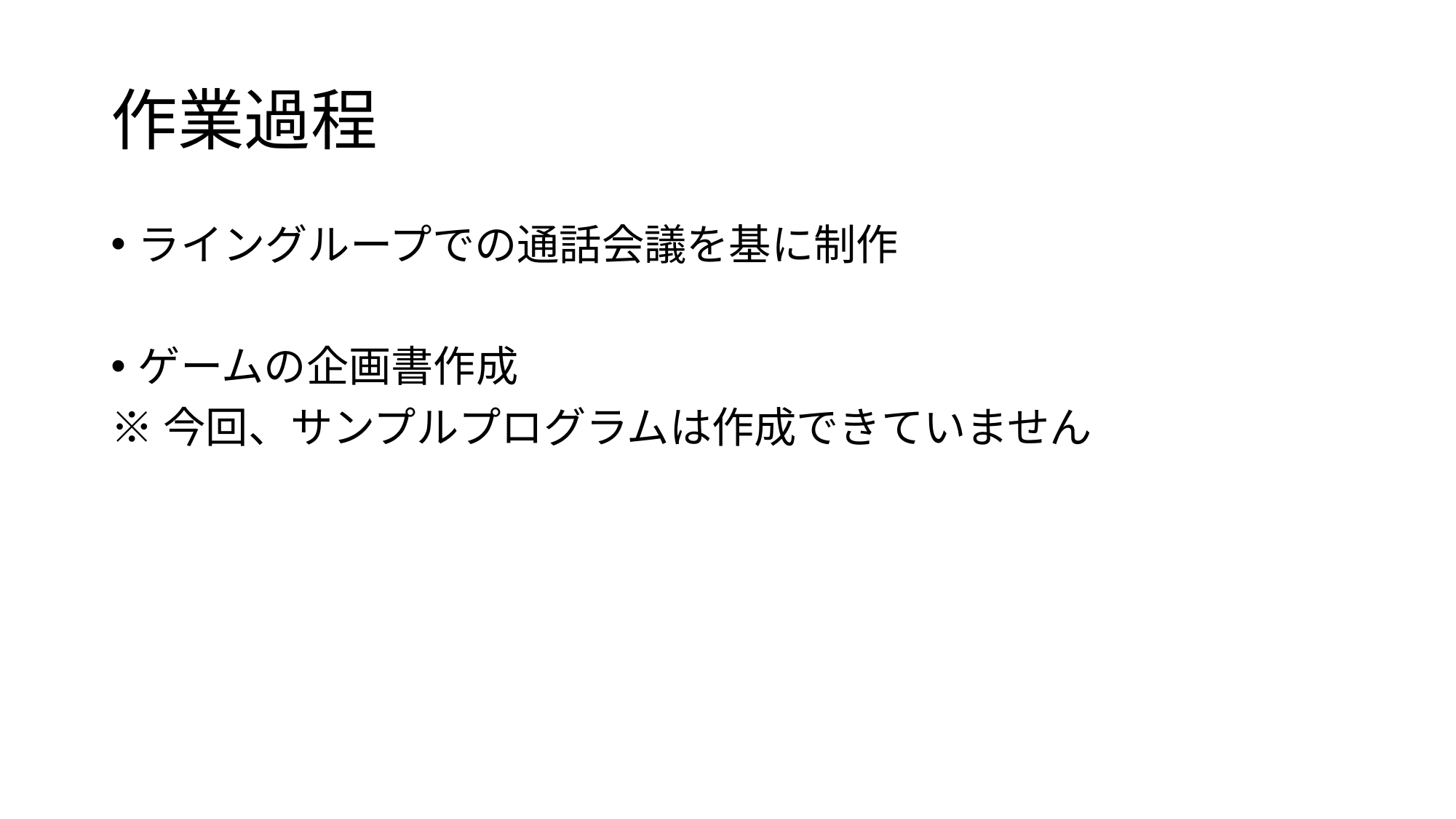

# 作業過程
ライングループでの通話会議を基に制作

ゲームの企画書作成
※今回、サンプルプログラムは作成できていません